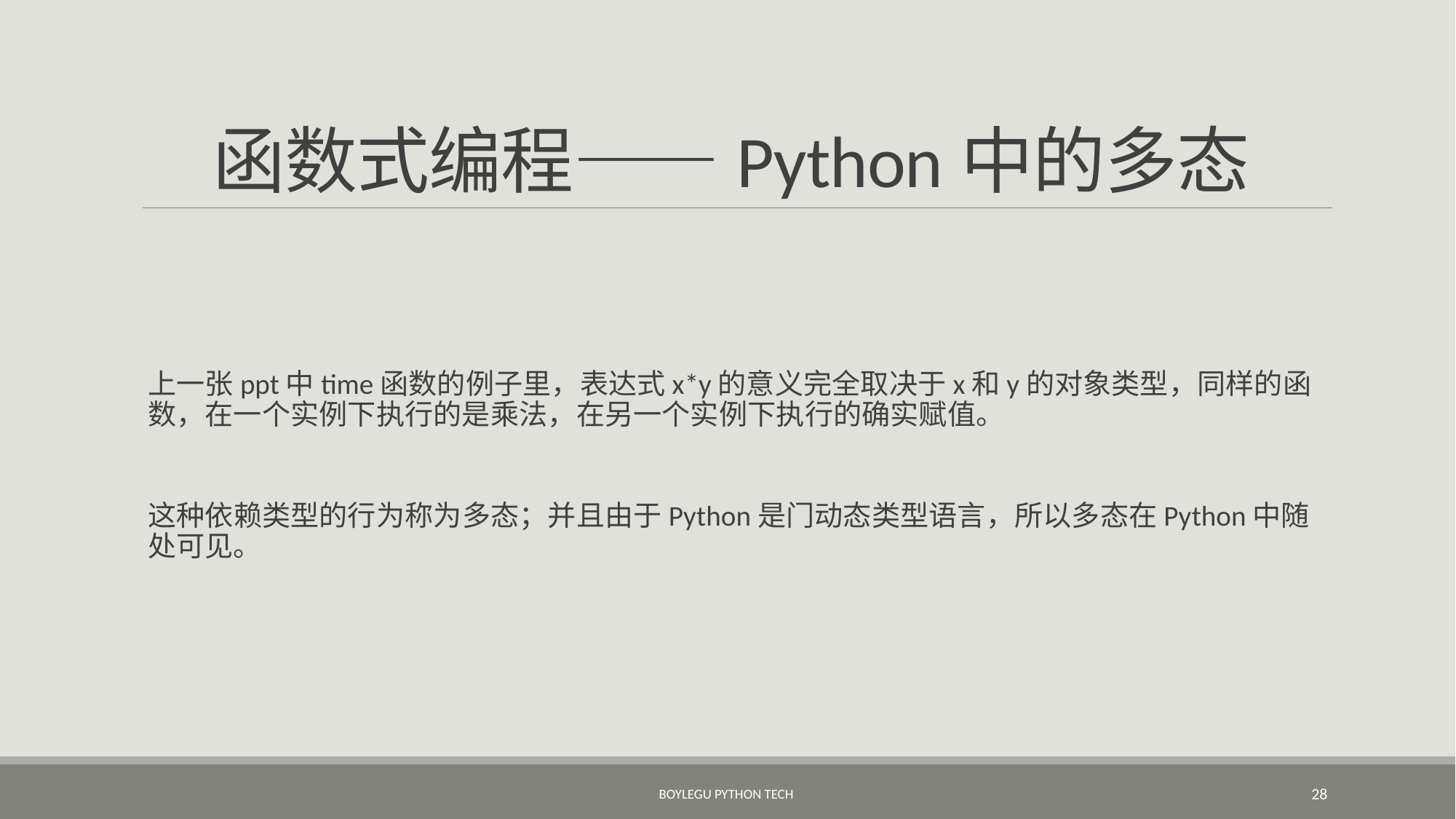

# 函数式编程——Python中的多态
上一张ppt中time函数的例子里，表达式x*y的意义完全取决于x和y的对象类型，同样的函数，在一个实例下执行的是乘法，在另一个实例下执行的确实赋值。

这种依赖类型的行为称为多态；并且由于Python是门动态类型语言，所以多态在Python中随处可见。
BoyleGu Python Tech
28